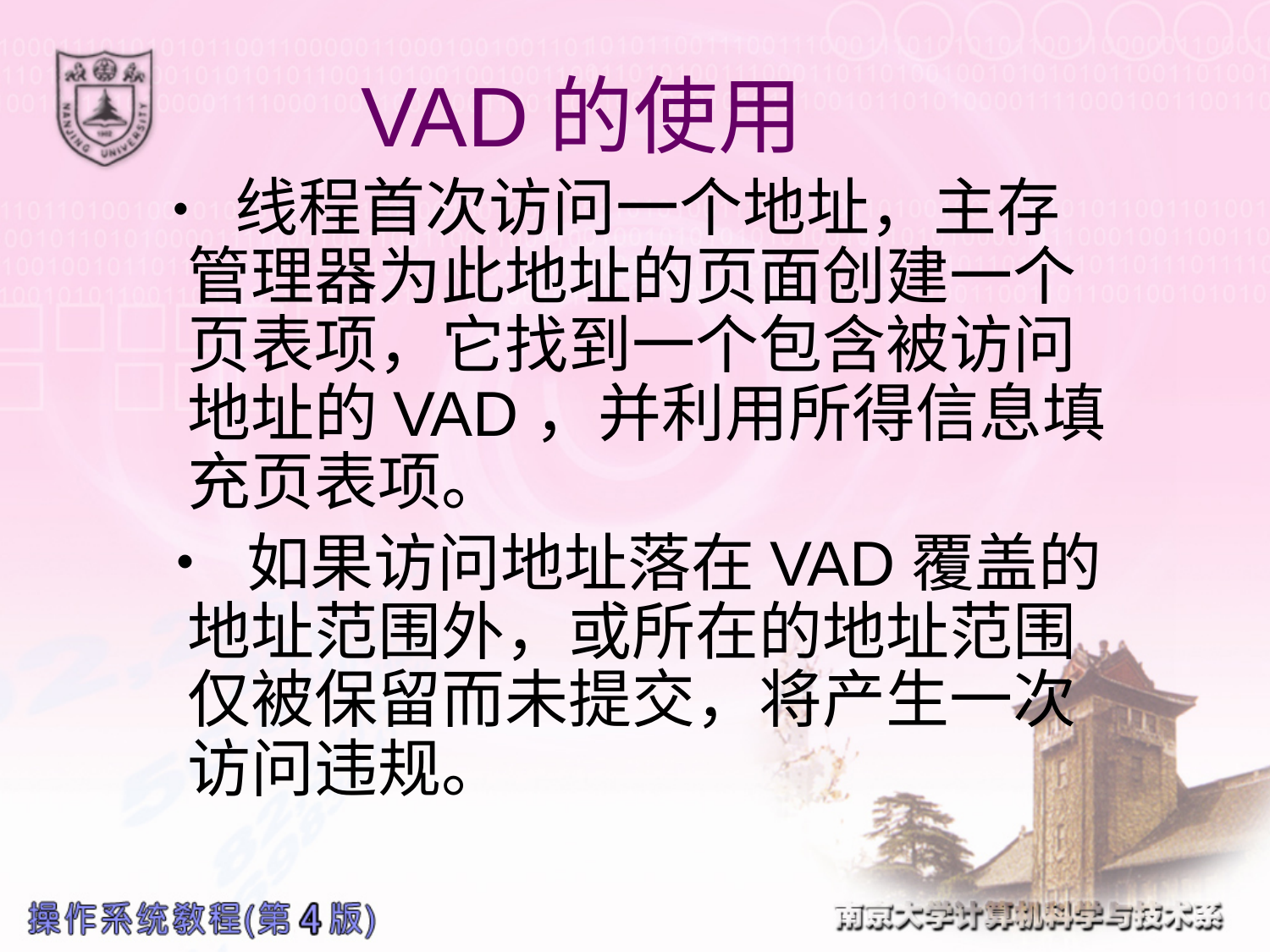

# VAD的使用
 • 线程首次访问一个地址，主存管理器为此地址的页面创建一个页表项，它找到一个包含被访问地址的VAD，并利用所得信息填充页表项。
 • 如果访问地址落在VAD覆盖的地址范围外，或所在的地址范围仅被保留而未提交，将产生一次访问违规。